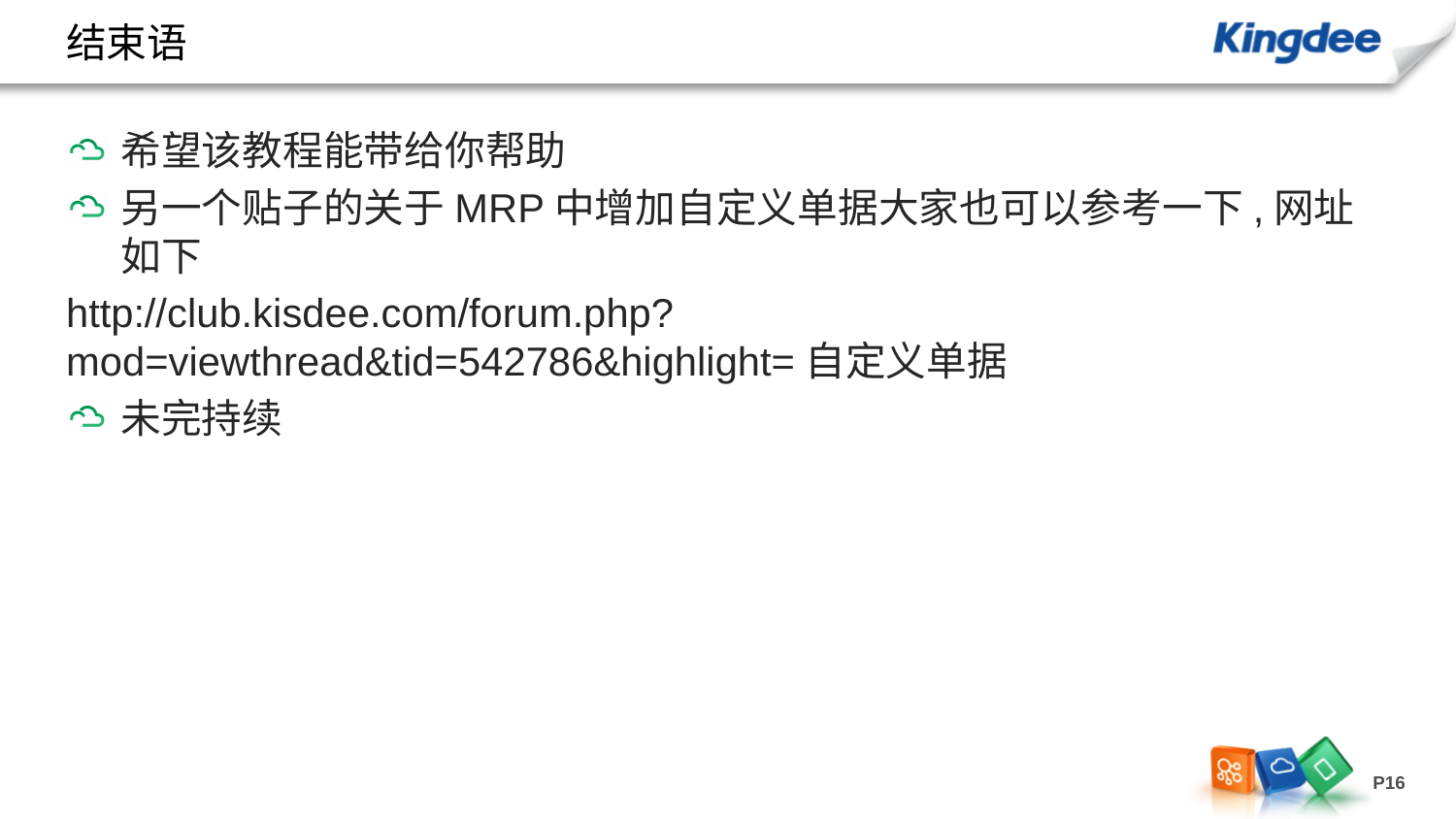

# 结束语
希望该教程能带给你帮助
另一个贴子的关于MRP中增加自定义单据大家也可以参考一下,网址如下
http://club.kisdee.com/forum.php?mod=viewthread&tid=542786&highlight=自定义单据
未完持续